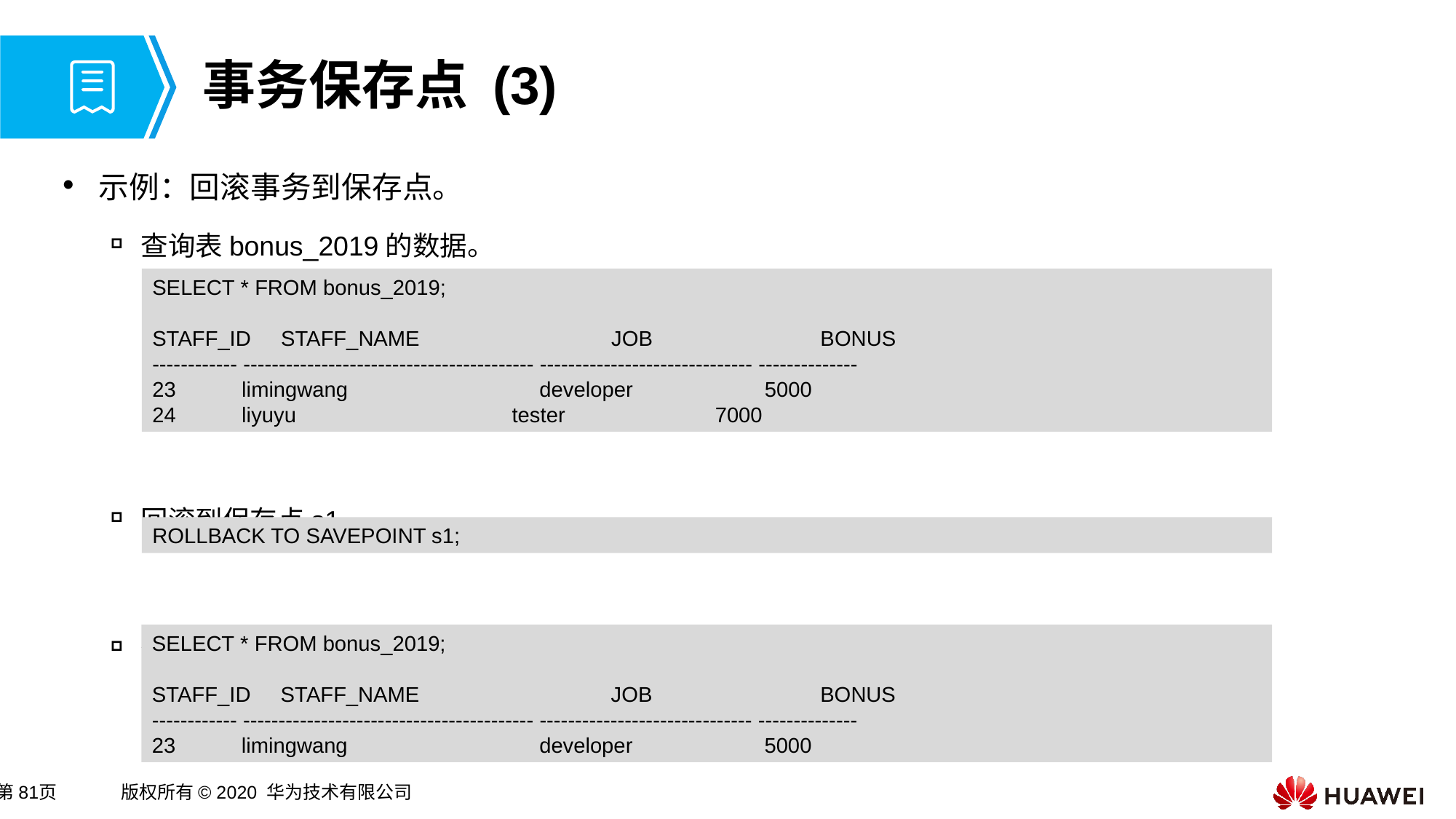

# 事务保存点 (3)
示例：回滚事务到保存点。
查询表bonus_2019的数据。

回滚到保存点s1。

查询表bonus_2019的数据。

SELECT * FROM bonus_2019;

STAFF_ID     STAFF_NAME                                JOB                            BONUS
------------ ----------------------------------------- ------------------------------ --------------
23           limingwang                                developer                      5000
24           liyuyu                                    tester                         7000
ROLLBACK TO SAVEPOINT s1;
SELECT * FROM bonus_2019;

STAFF_ID     STAFF_NAME                                JOB                            BONUS
------------ ----------------------------------------- ------------------------------ --------------
23           limingwang                                developer                      5000